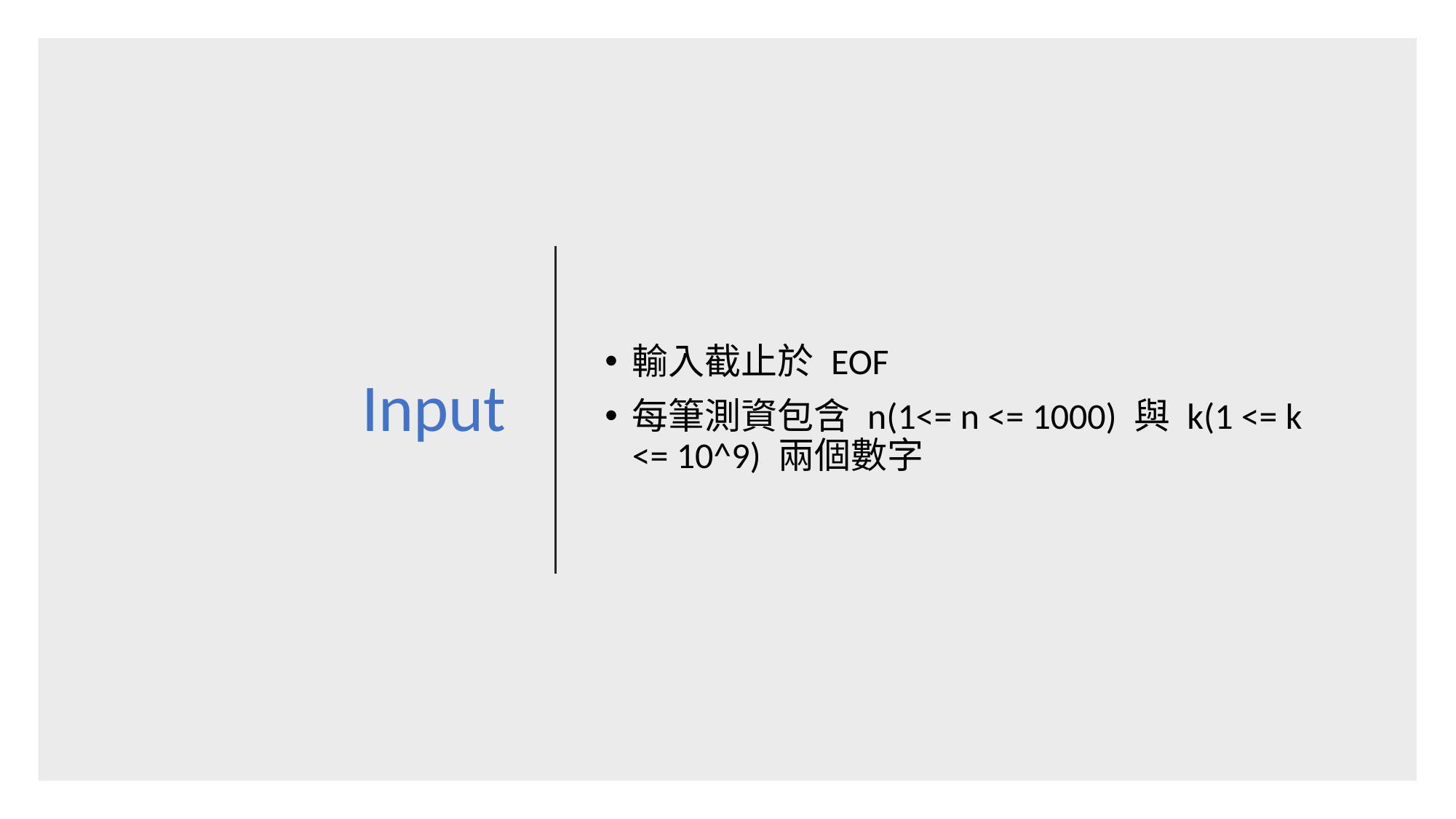

# Input
輸入截止於 EOF
每筆測資包含 n(1<= n <= 1000) 與 k(1 <= k <= 10^9) 兩個數字